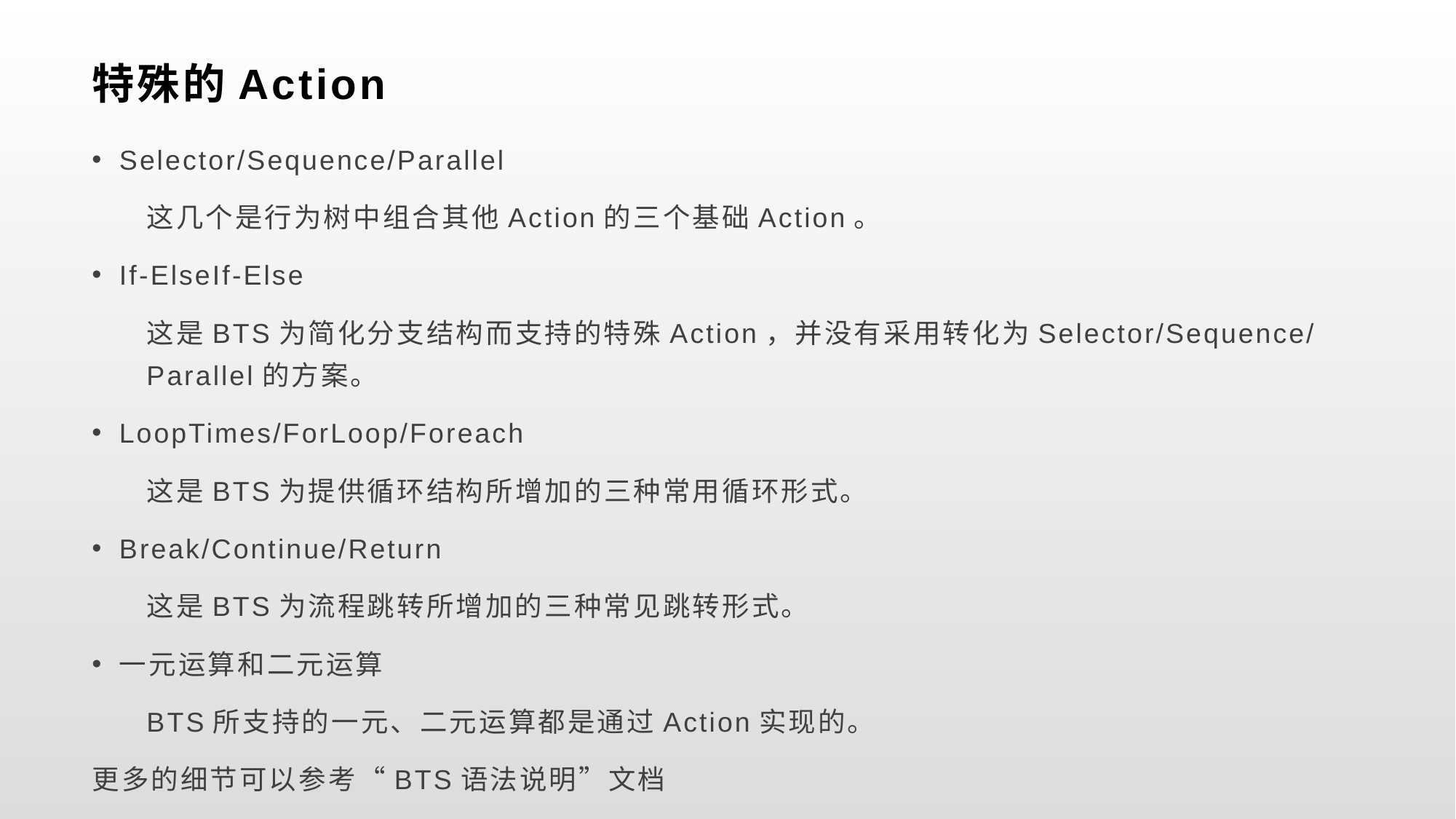

# 特殊的Action
Selector/Sequence/Parallel
这几个是行为树中组合其他Action的三个基础Action。
If-ElseIf-Else
这是BTS为简化分支结构而支持的特殊Action，并没有采用转化为Selector/Sequence/Parallel的方案。
LoopTimes/ForLoop/Foreach
这是BTS为提供循环结构所增加的三种常用循环形式。
Break/Continue/Return
这是BTS为流程跳转所增加的三种常见跳转形式。
一元运算和二元运算
BTS所支持的一元、二元运算都是通过Action实现的。
更多的细节可以参考“BTS语法说明”文档